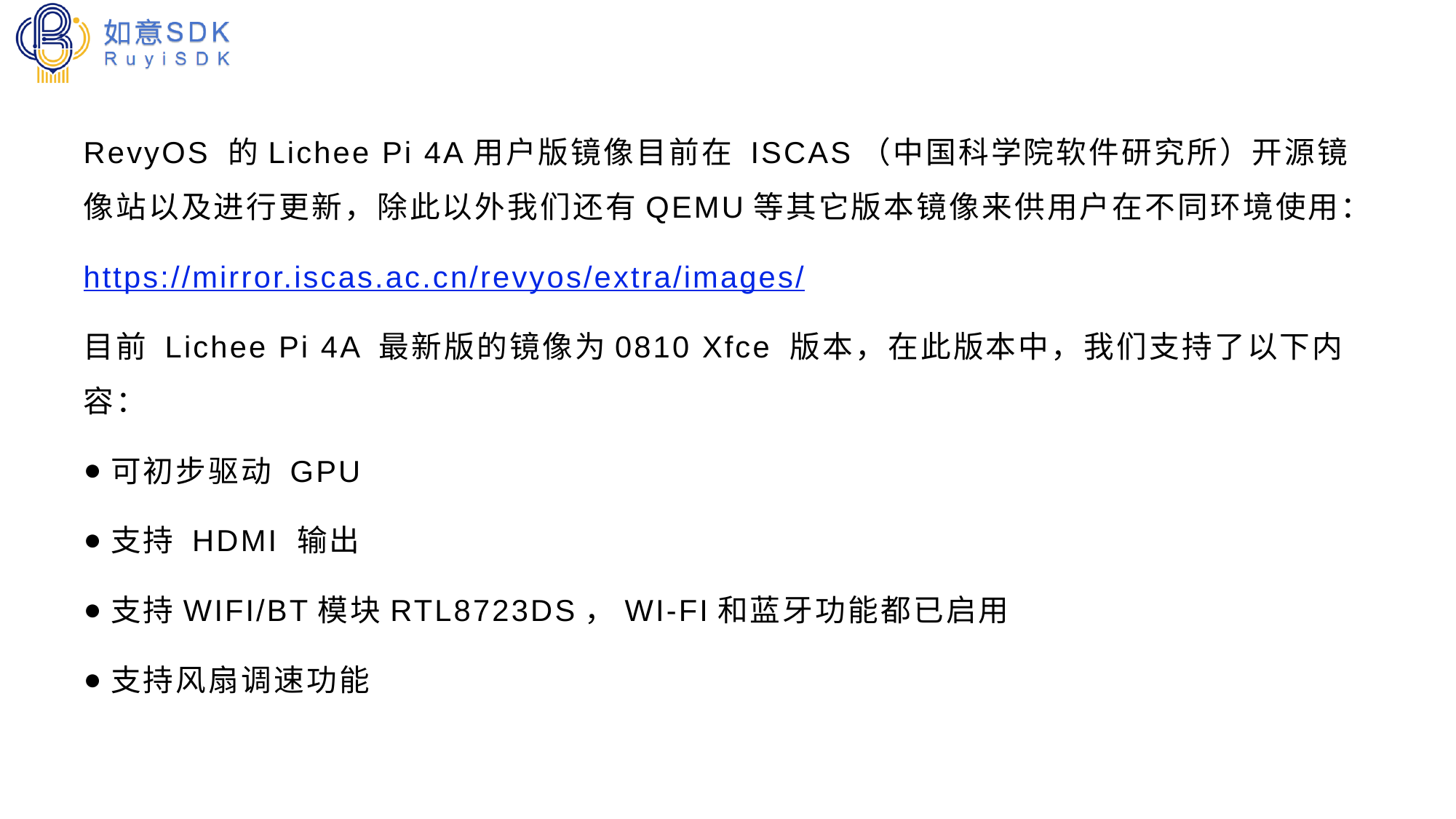

RevyOS 的Lichee Pi 4A用户版镜像目前在 ISCAS（中国科学院软件研究所）开源镜像站以及进行更新，除此以外我们还有QEMU等其它版本镜像来供用户在不同环境使用：
https://mirror.iscas.ac.cn/revyos/extra/images/
目前 Lichee Pi 4A 最新版的镜像为0810 Xfce 版本，在此版本中，我们支持了以下内容：
可初步驱动 GPU
支持 HDMI 输出
支持WIFI/BT模块RTL8723DS，WI-FI和蓝牙功能都已启用
支持风扇调速功能